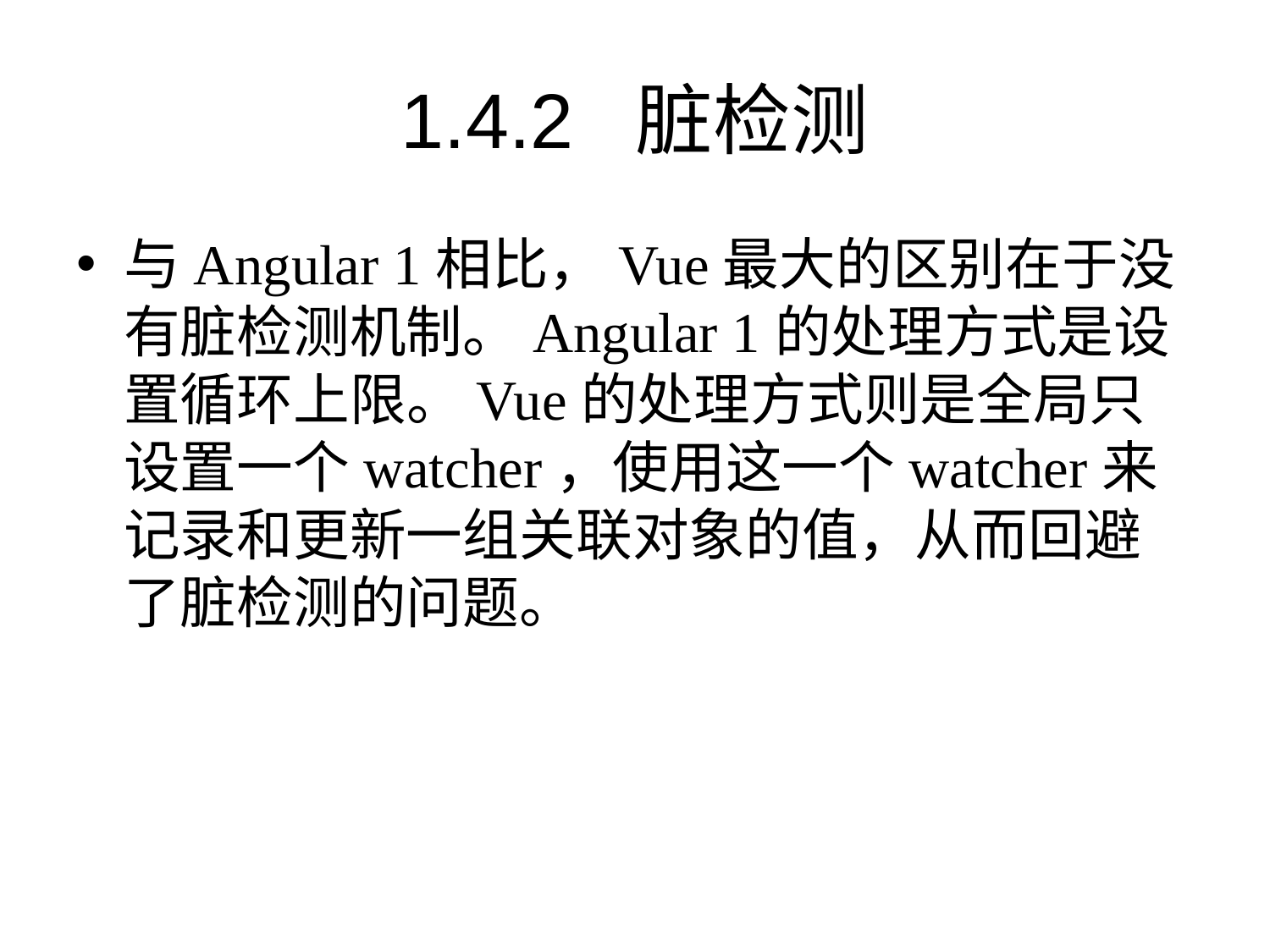

# 1.4.2  脏检测
与Angular 1相比，Vue最大的区别在于没有脏检测机制。Angular 1的处理方式是设置循环上限。Vue的处理方式则是全局只设置一个watcher，使用这一个watcher来记录和更新一组关联对象的值，从而回避了脏检测的问题。